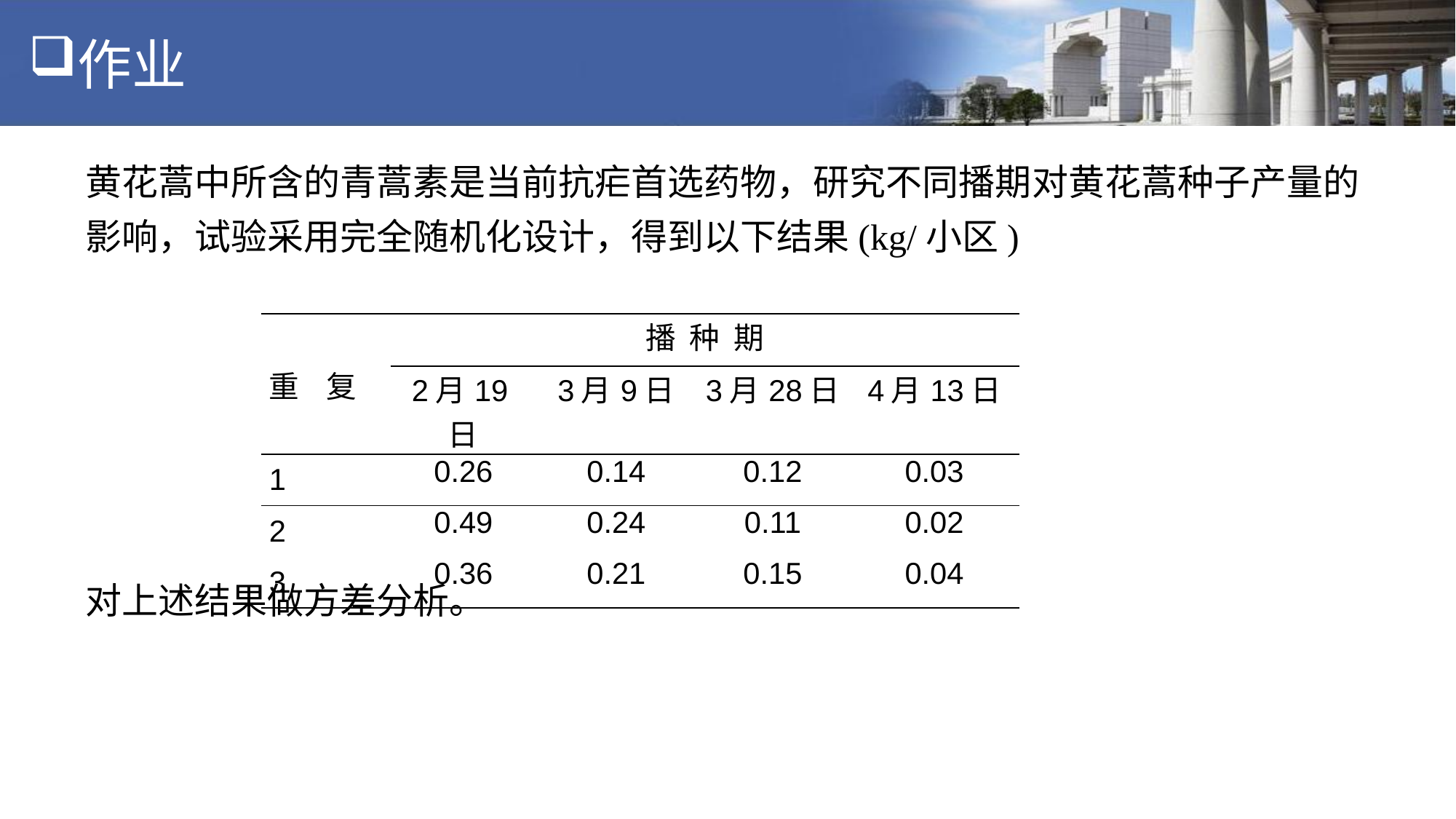

# 作业
黄花蒿中所含的青蒿素是当前抗疟首选药物，研究不同播期对黄花蒿种子产量的影响，试验采用完全随机化设计，得到以下结果(kg/小区)

对上述结果做方差分析。
| 重 复 | 播 种 期 |  |  |  |
| --- | --- | --- | --- | --- |
|  | 2月19日 | 3月9日 | 3月28日 | 4月13日 |
| 1 | 0.26 | 0.14 | 0.12 | 0.03 |
| 2 | 0.49 | 0.24 | 0.11 | 0.02 |
| 3 | 0.36 | 0.21 | 0.15 | 0.04 |